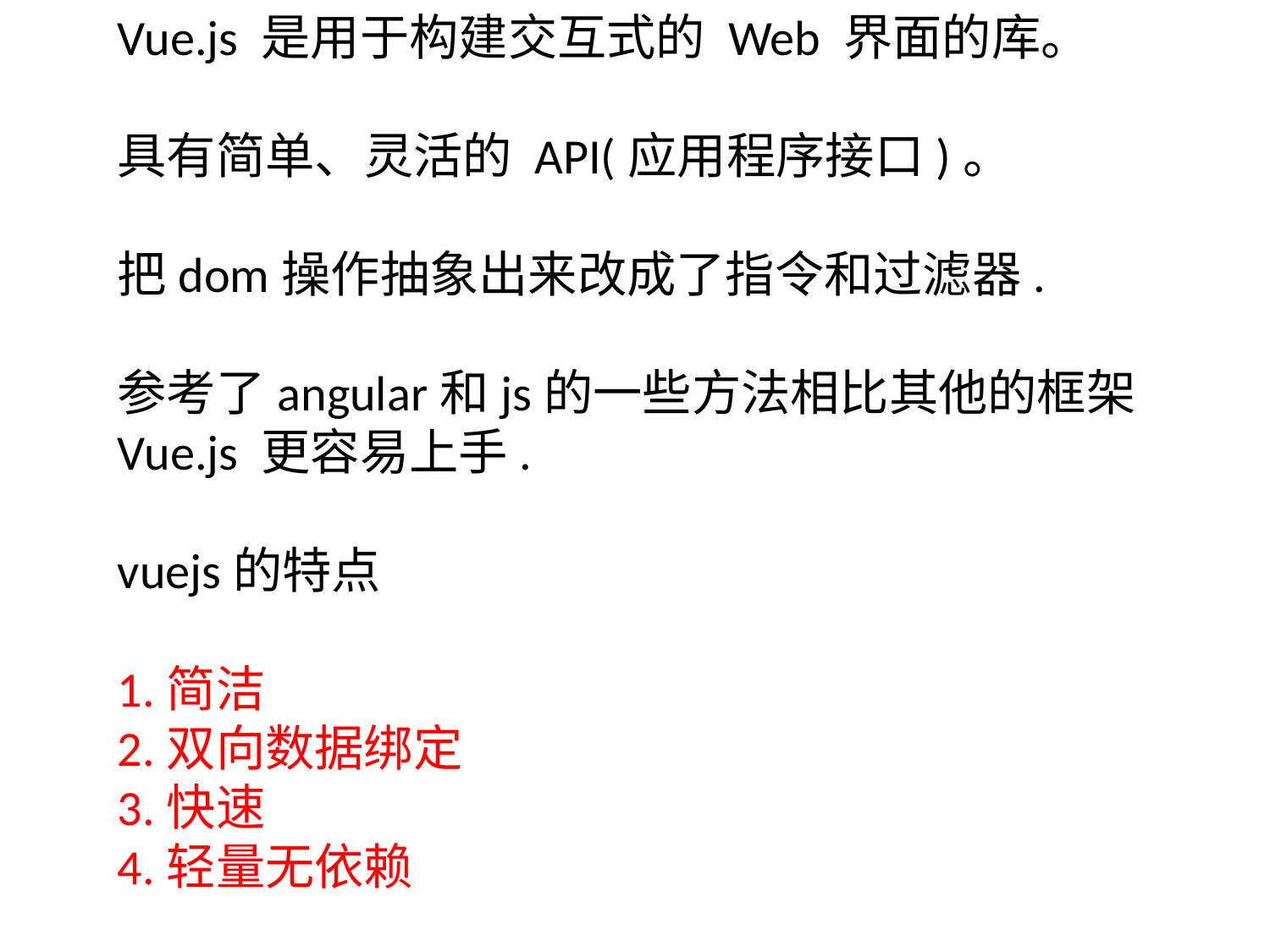

Vue.js 是用于构建交互式的 Web 界面的库。

具有简单、灵活的 API(应用程序接口)。

把dom操作抽象出来改成了指令和过滤器.

参考了angular和js的一些方法相比其他的框架Vue.js 更容易上手.

vuejs的特点

1.简洁
2.双向数据绑定
3.快速
4.轻量无依赖